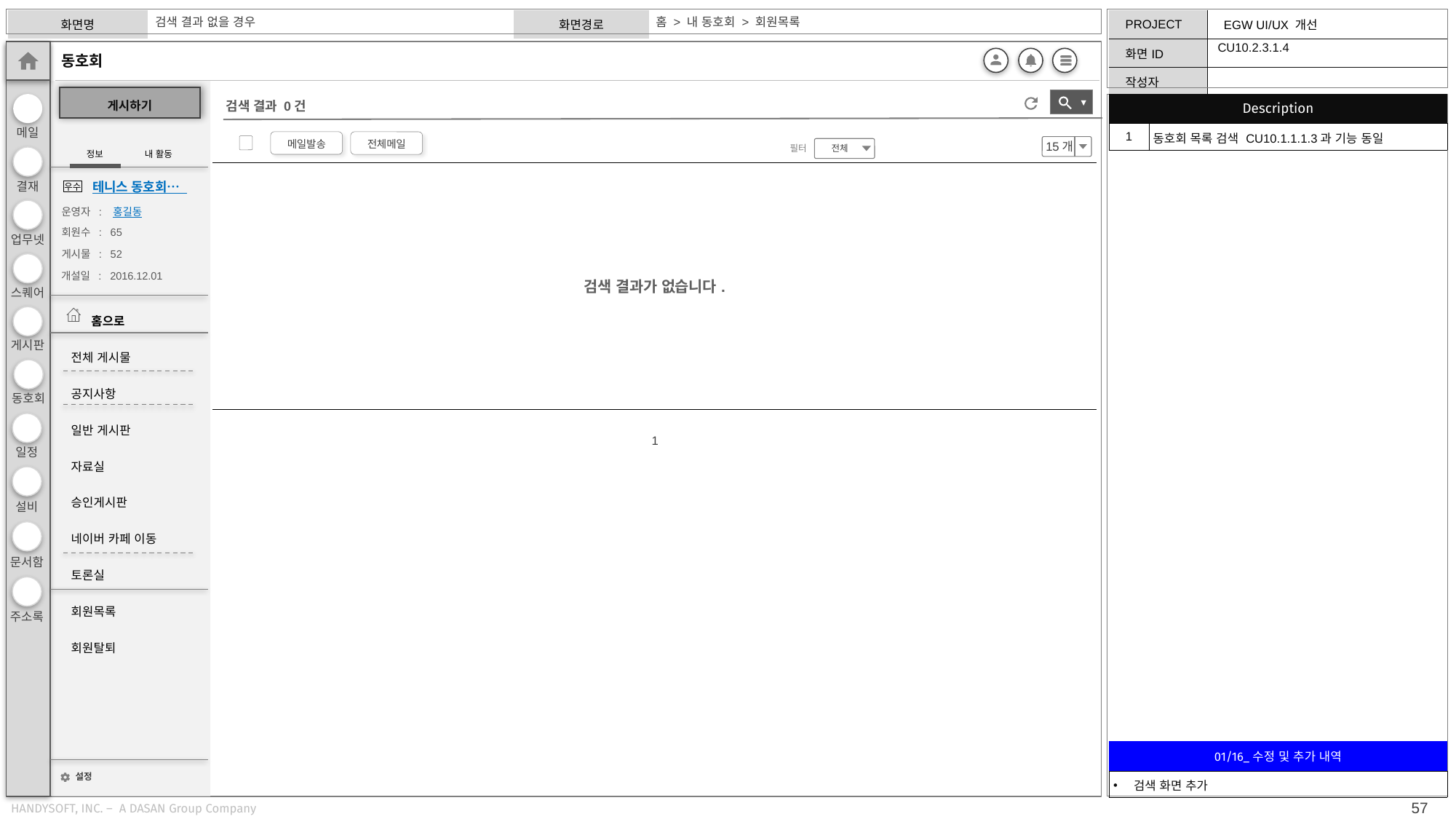

홈 > 내 동호회 > 회원목록
검색 결과 없을 경우
CU10.2.3.1.4
▼

| Description |  |
| --- | --- |
| 1 | 동호회 목록 검색 CU10.1.1.1.3과 기능 동일 |
검색 결과 0건
 15개

메일발송
전체메일

전체

필터
| 검색 결과가 없습니다. |
| --- |
1
| 01/16\_수정 및 추가 내역 |
| --- |
| 검색 화면 추가 |